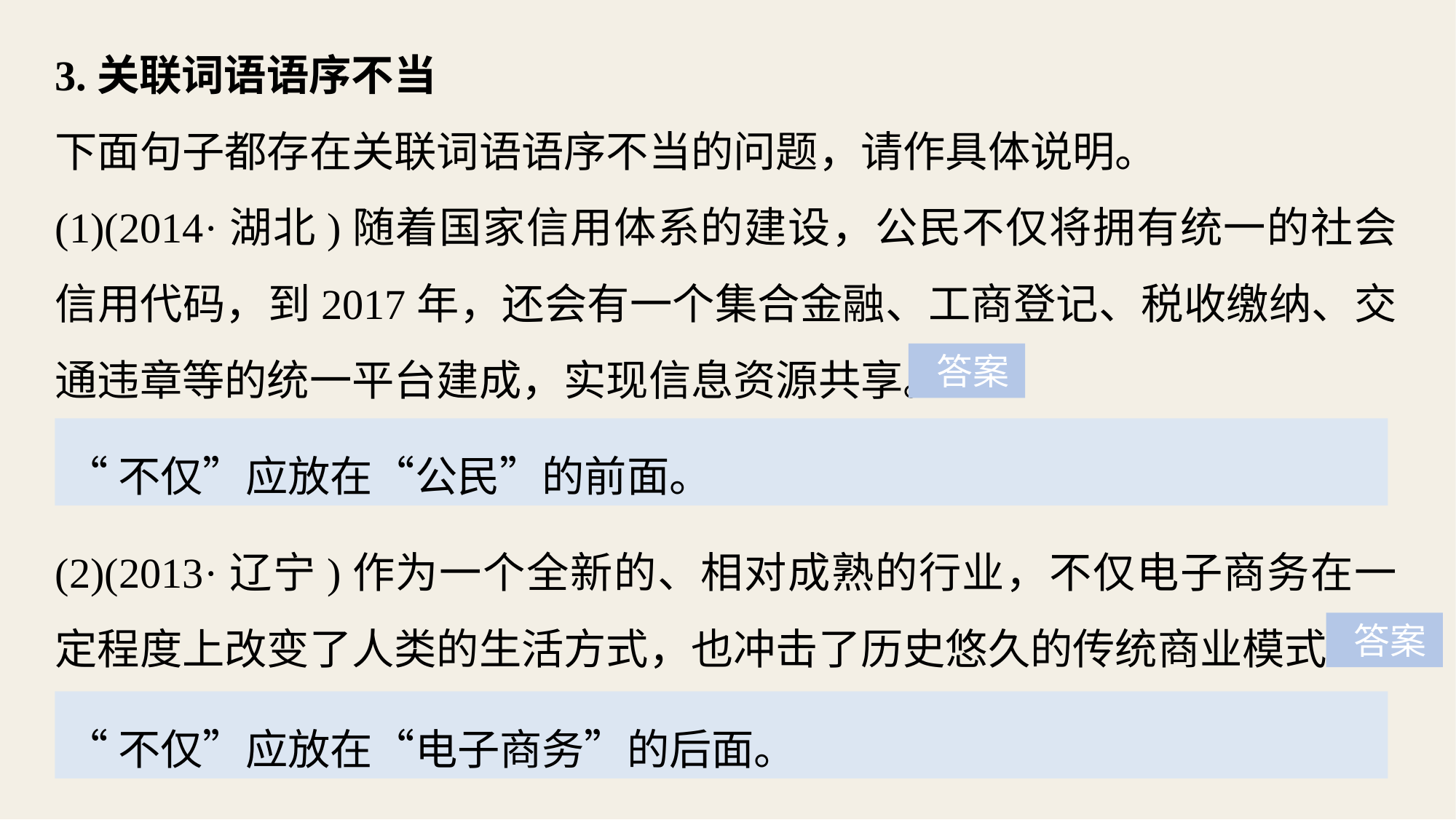

3.关联词语语序不当
下面句子都存在关联词语语序不当的问题，请作具体说明。
(1)(2014·湖北)随着国家信用体系的建设，公民不仅将拥有统一的社会信用代码，到2017年，还会有一个集合金融、工商登记、税收缴纳、交通违章等的统一平台建成，实现信息资源共享。
 答案
“不仅”应放在“公民”的前面。
(2)(2013·辽宁)作为一个全新的、相对成熟的行业，不仅电子商务在一定程度上改变了人类的生活方式，也冲击了历史悠久的传统商业模式。
 答案
“不仅”应放在“电子商务”的后面。